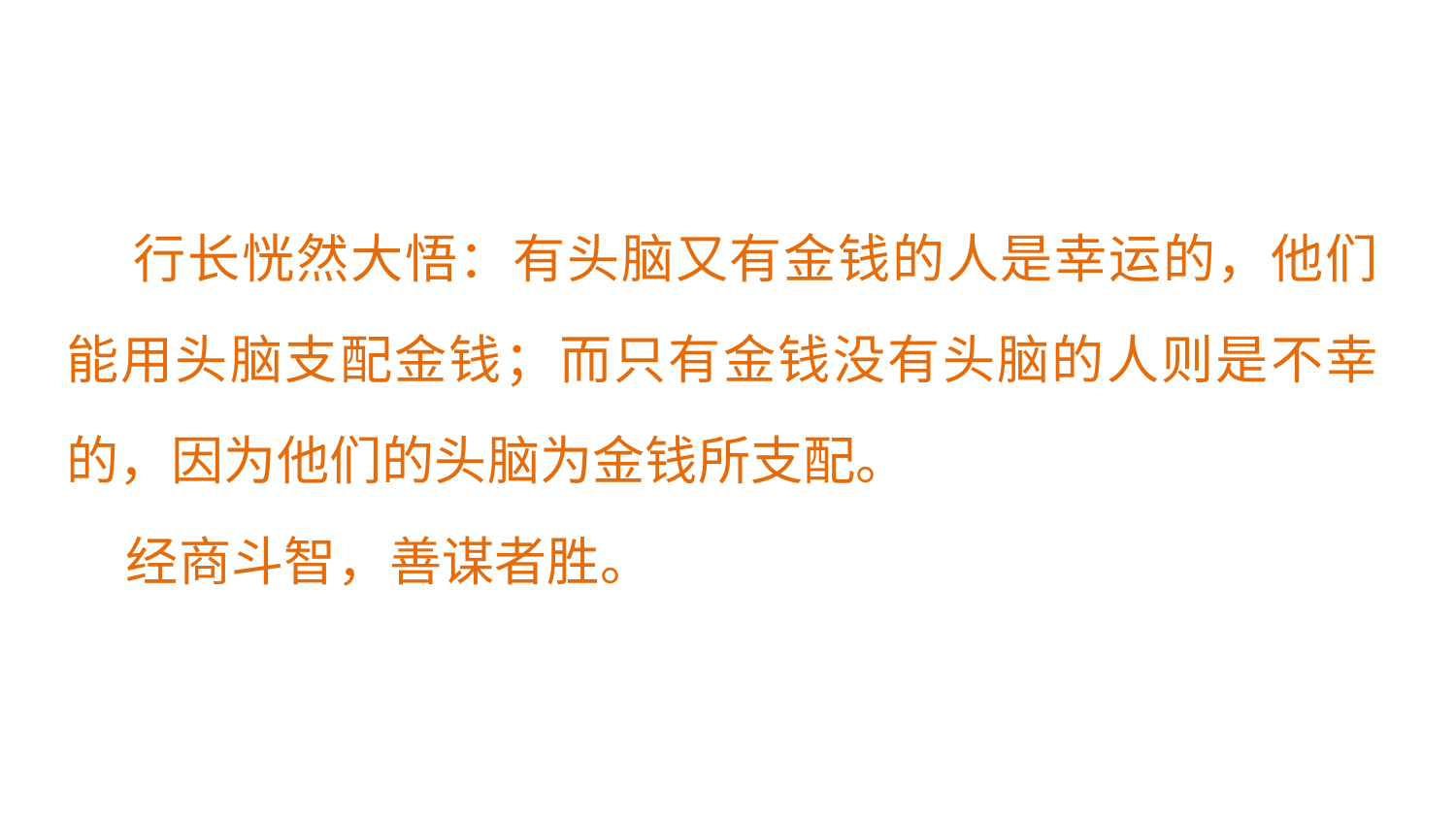

行长恍然大悟：有头脑又有金钱的人是幸运的，他们能用头脑支配金钱；而只有金钱没有头脑的人则是不幸的，因为他们的头脑为金钱所支配。
    经商斗智，善谋者胜。